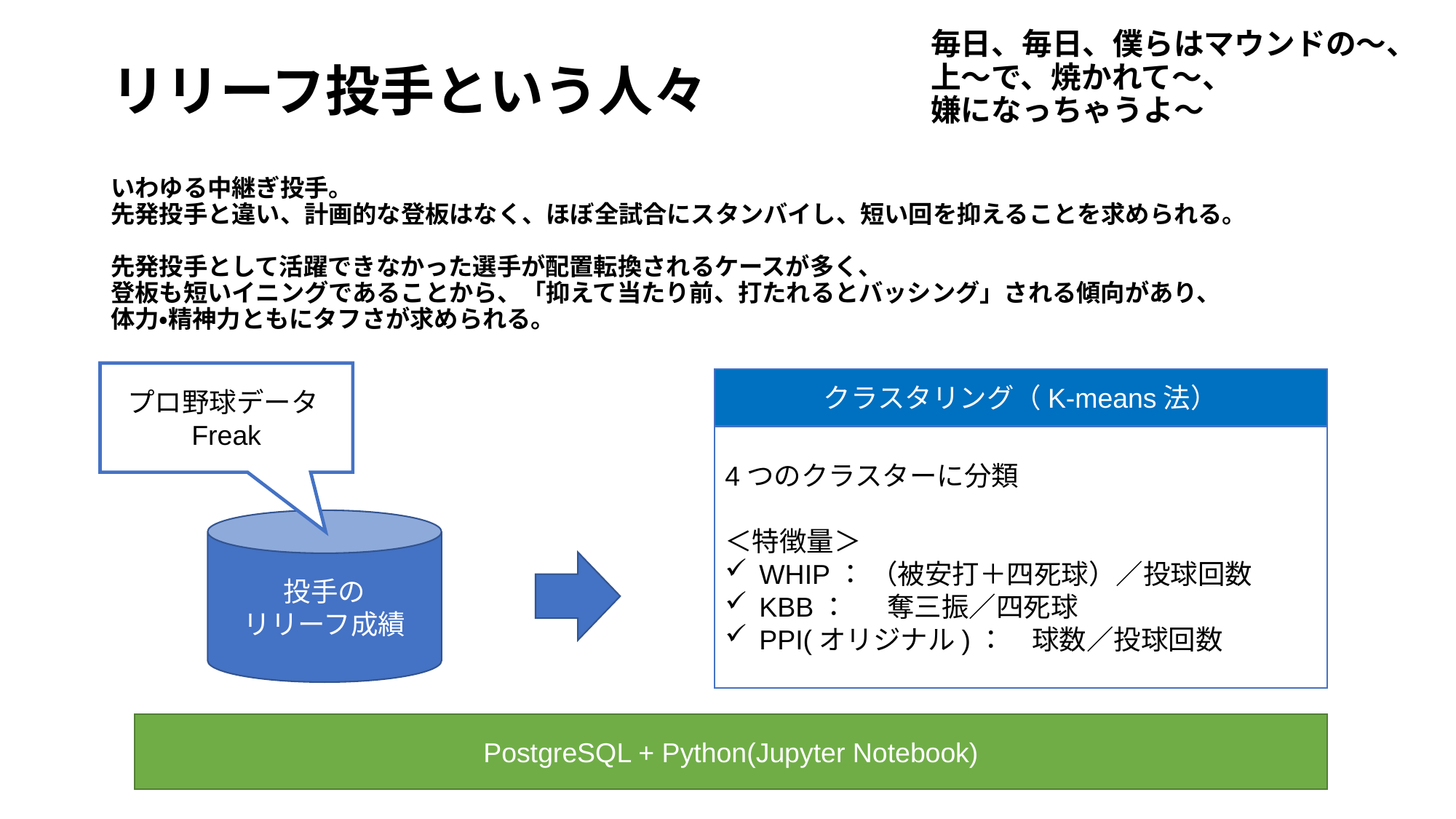

毎日、毎日、僕らはマウンドの～、
上～で、焼かれて～、
嫌になっちゃうよ～
# リリーフ投手という人々
いわゆる中継ぎ投手。
先発投手と違い、計画的な登板はなく、ほぼ全試合にスタンバイし、短い回を抑えることを求められる。

先発投手として活躍できなかった選手が配置転換されるケースが多く、
登板も短いイニングであることから、「抑えて当たり前、打たれるとバッシング」される傾向があり、
体力・精神力ともにタフさが求められる。
プロ野球データFreak
クラスタリング（K-means法）
4つのクラスターに分類

＜特徴量＞
WHIP： （被安打＋四死球）／投球回数
KBB： 　 奪三振／四死球
PPI(オリジナル)：　球数／投球回数
投手の
リリーフ成績

PostgreSQL + Python(Jupyter Notebook)